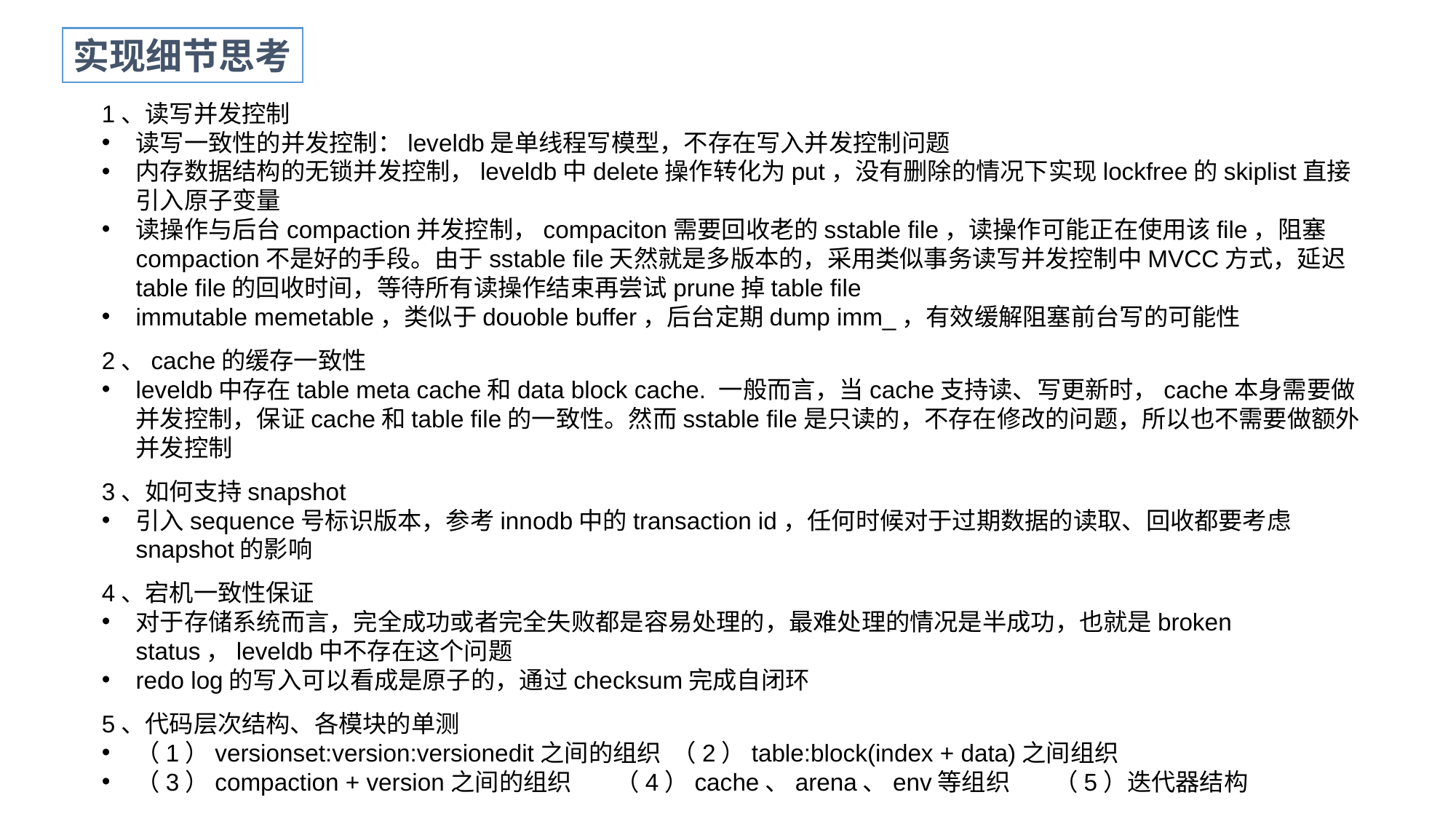

实现细节思考
1、读写并发控制
读写一致性的并发控制：leveldb是单线程写模型，不存在写入并发控制问题
内存数据结构的无锁并发控制，leveldb中delete操作转化为put，没有删除的情况下实现lockfree的skiplist直接引入原子变量
读操作与后台compaction并发控制，compaciton需要回收老的sstable file，读操作可能正在使用该file，阻塞compaction不是好的手段。由于sstable file天然就是多版本的，采用类似事务读写并发控制中MVCC方式，延迟table file的回收时间，等待所有读操作结束再尝试prune掉table file
immutable memetable，类似于douoble buffer，后台定期dump imm_，有效缓解阻塞前台写的可能性
2、cache的缓存一致性
leveldb中存在table meta cache和data block cache. 一般而言，当cache支持读、写更新时，cache本身需要做并发控制，保证cache和table file的一致性。然而sstable file是只读的，不存在修改的问题，所以也不需要做额外并发控制
3、如何支持snapshot
引入sequence号标识版本，参考innodb中的transaction id，任何时候对于过期数据的读取、回收都要考虑snapshot的影响
4、宕机一致性保证
对于存储系统而言，完全成功或者完全失败都是容易处理的，最难处理的情况是半成功，也就是broken status，leveldb中不存在这个问题
redo log的写入可以看成是原子的，通过checksum完成自闭环
5、代码层次结构、各模块的单测
（1）versionset:version:versionedit之间的组织  （2）table:block(index + data)之间组织
（3）compaction + version之间的组织        （4）cache、arena、env等组织        （5）迭代器结构